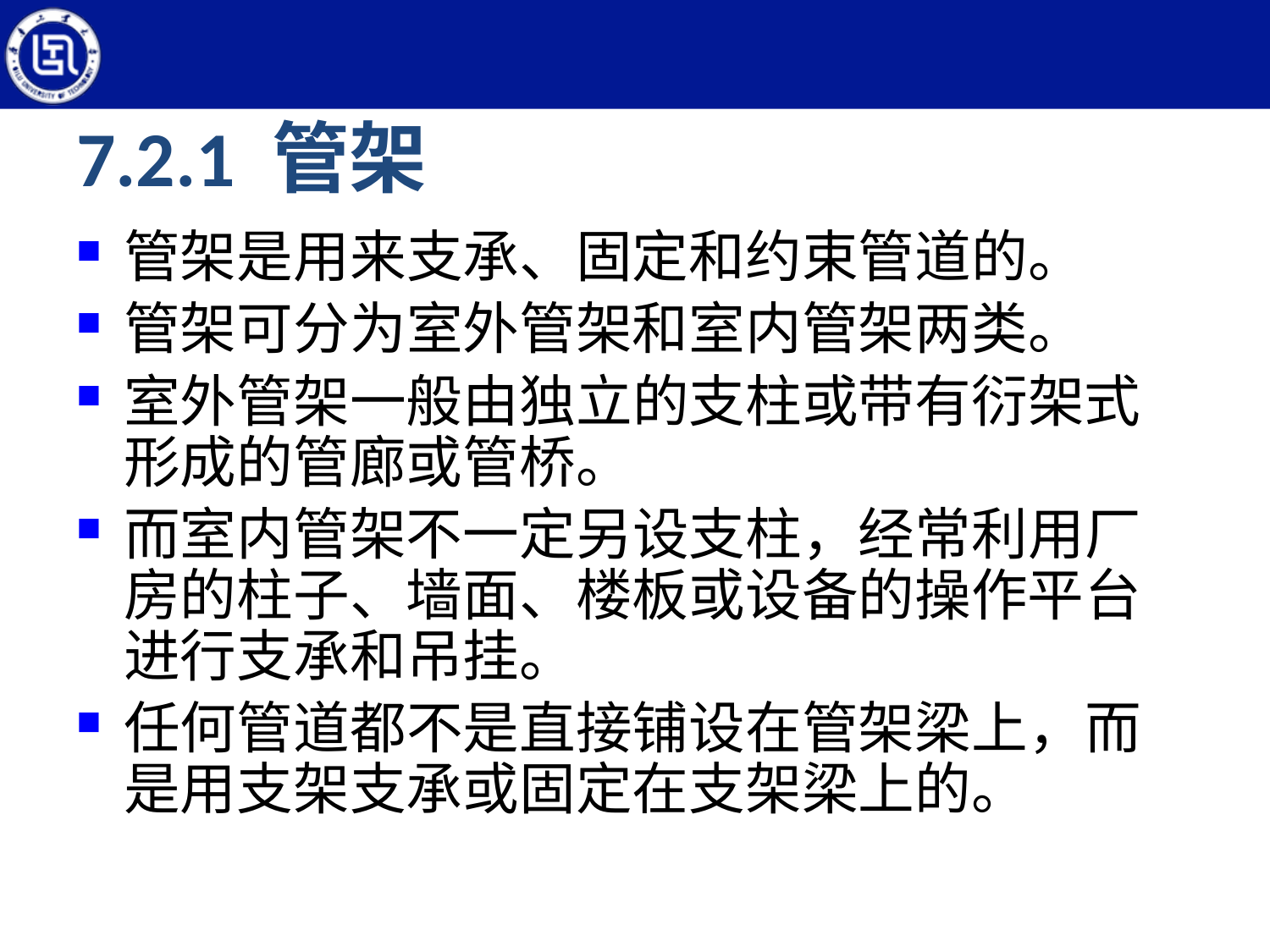

# 7.2.1 管架
管架是用来支承、固定和约束管道的。
管架可分为室外管架和室内管架两类。
室外管架一般由独立的支柱或带有衍架式形成的管廊或管桥。
而室内管架不一定另设支柱，经常利用厂房的柱子、墙面、楼板或设备的操作平台进行支承和吊挂。
任何管道都不是直接铺设在管架梁上，而是用支架支承或固定在支架梁上的。